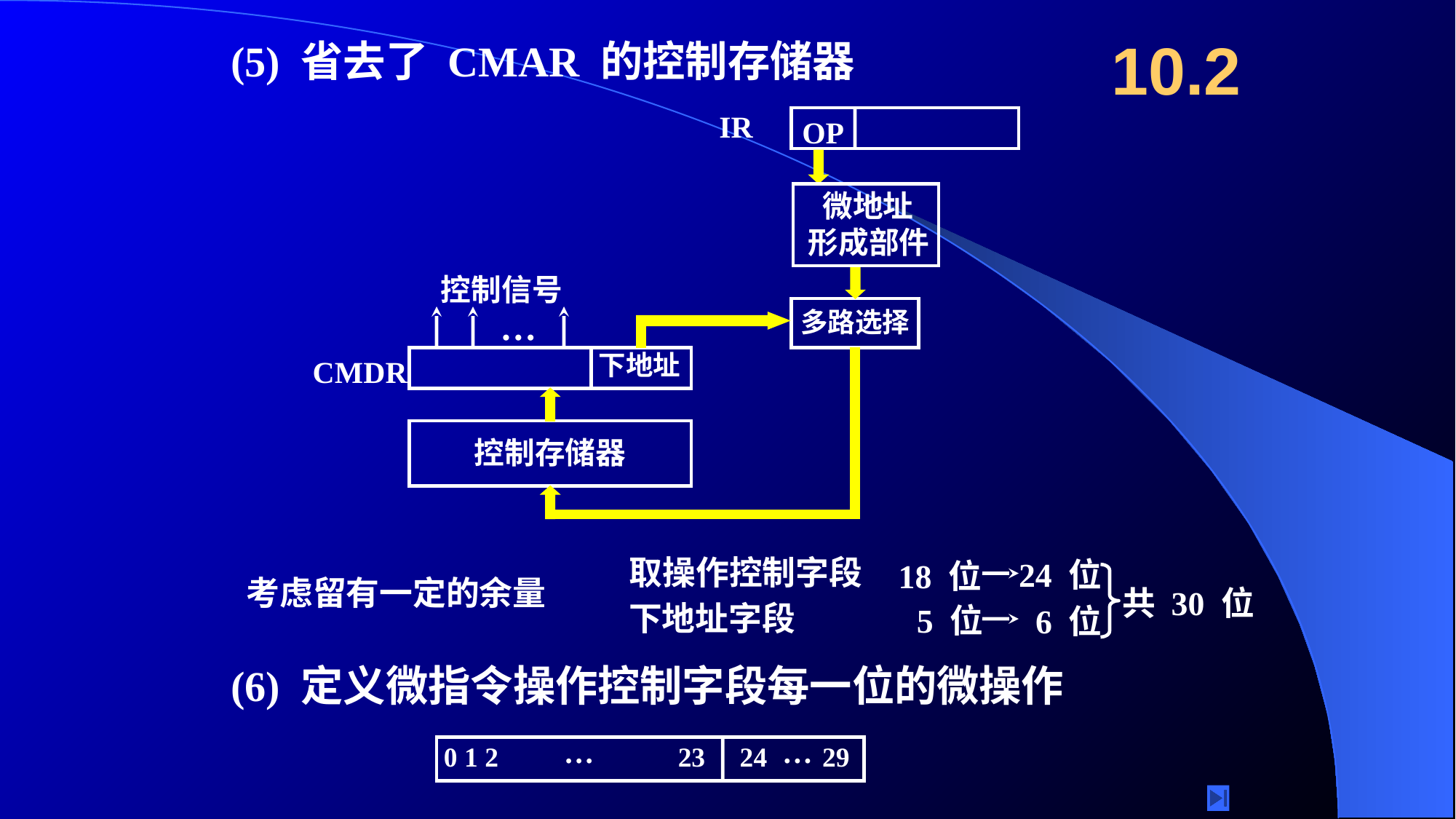

10.2
(5) 省去了 CMAR 的控制存储器
IR

OP

    微地址
 形成部件

控制信号
…
多路选择

下地址

CMDR

控制存储器

取操作控制字段
24 位

18 位

考虑留有一定的余量
共 30 位
下地址字段
5 位
6 位

(6) 定义微指令操作控制字段每一位的微操作
…
 …
0 1 2                          23     24        29